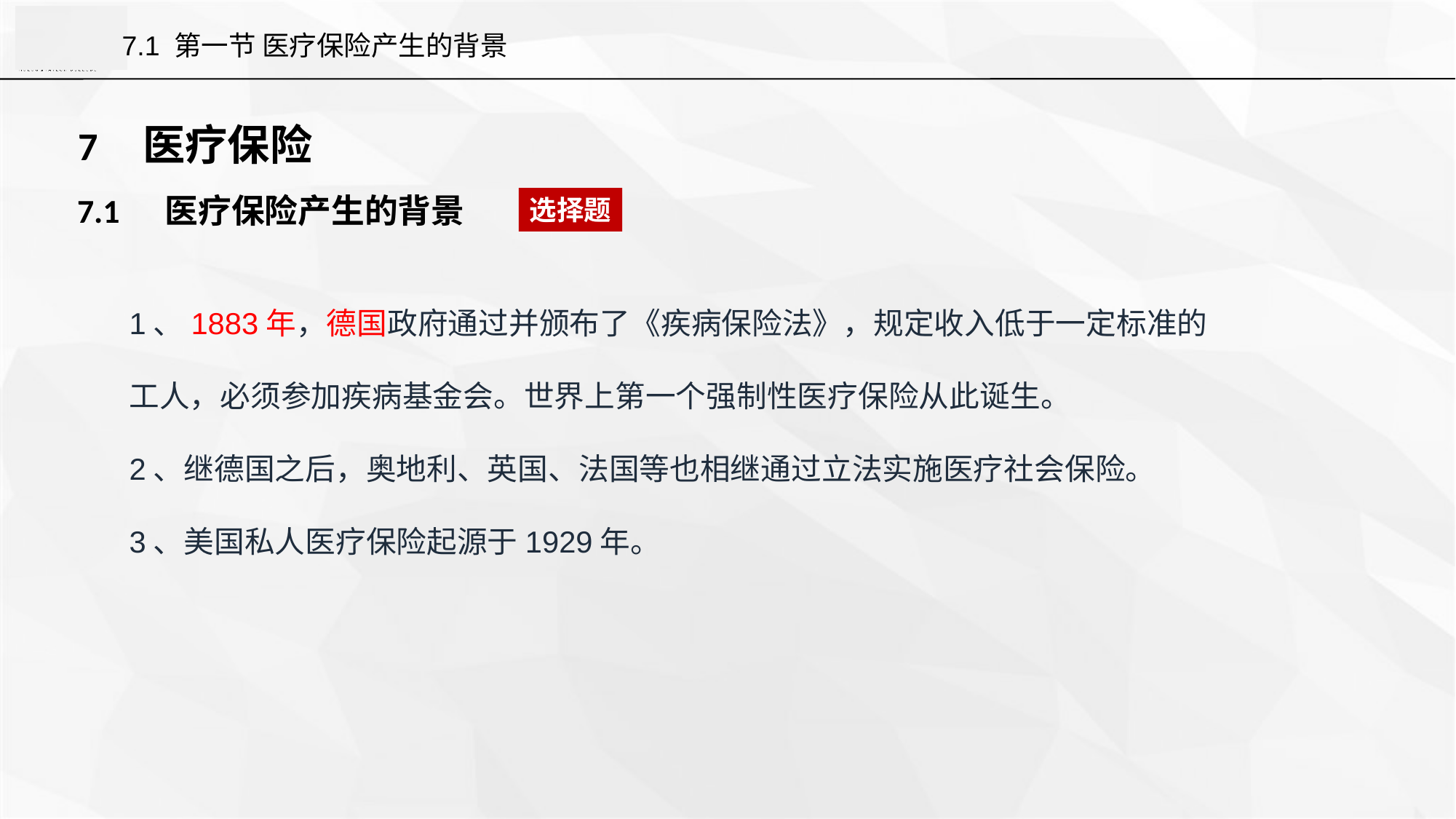

7.1 第一节 医疗保险产生的背景
7    医疗保险
7.1     医疗保险产生的背景
选择题
1、1883年，德国政府通过并颁布了《疾病保险法》，规定收入低于一定标准的工人，必须参加疾病基金会。世界上第一个强制性医疗保险从此诞生。
2、继德国之后，奥地利、英国、法国等也相继通过立法实施医疗社会保险。
3、美国私人医疗保险起源于1929年。